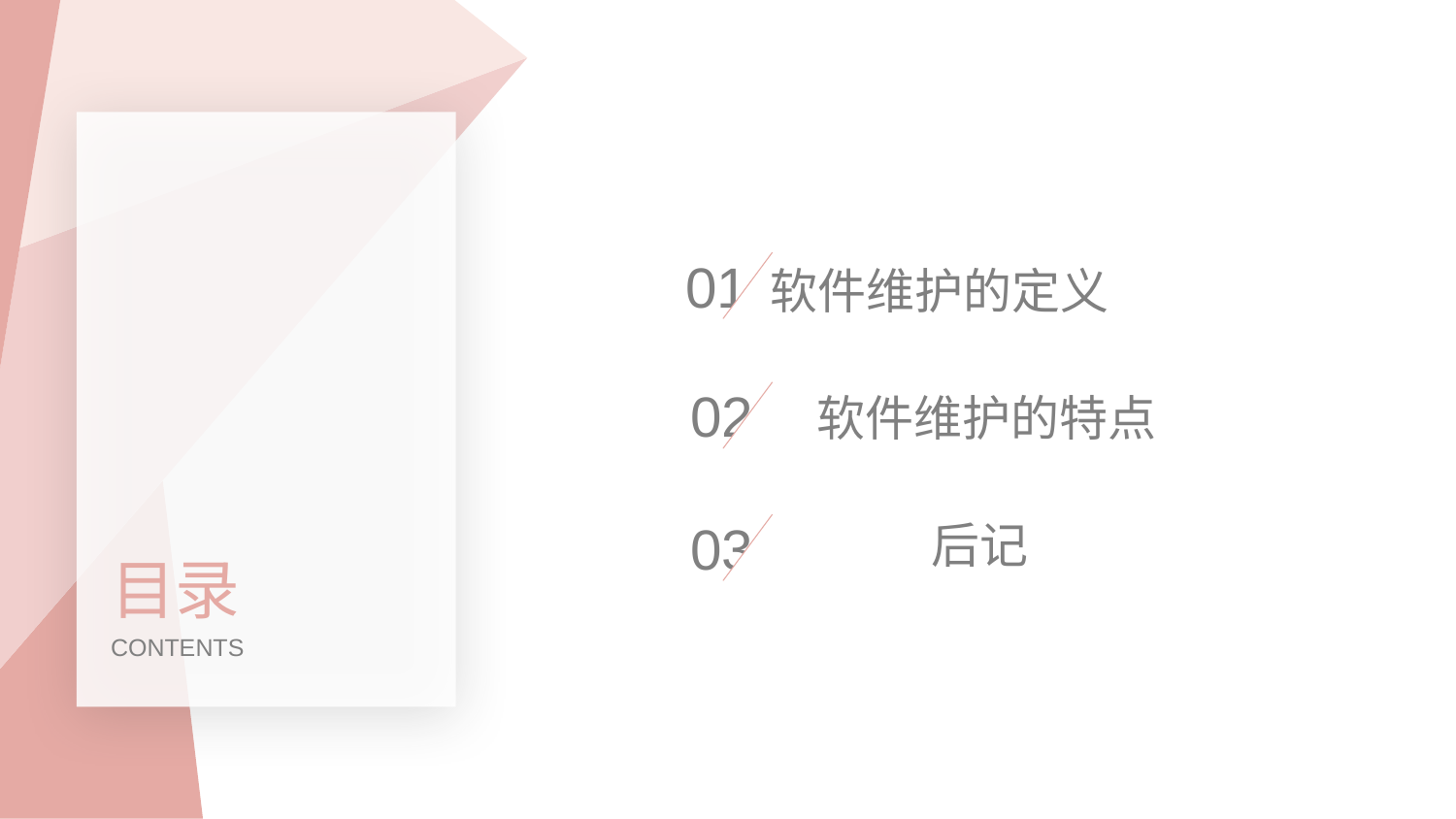

01

软件维护的定义
02
软件维护的特点

03
后记

目录
CONTENTS